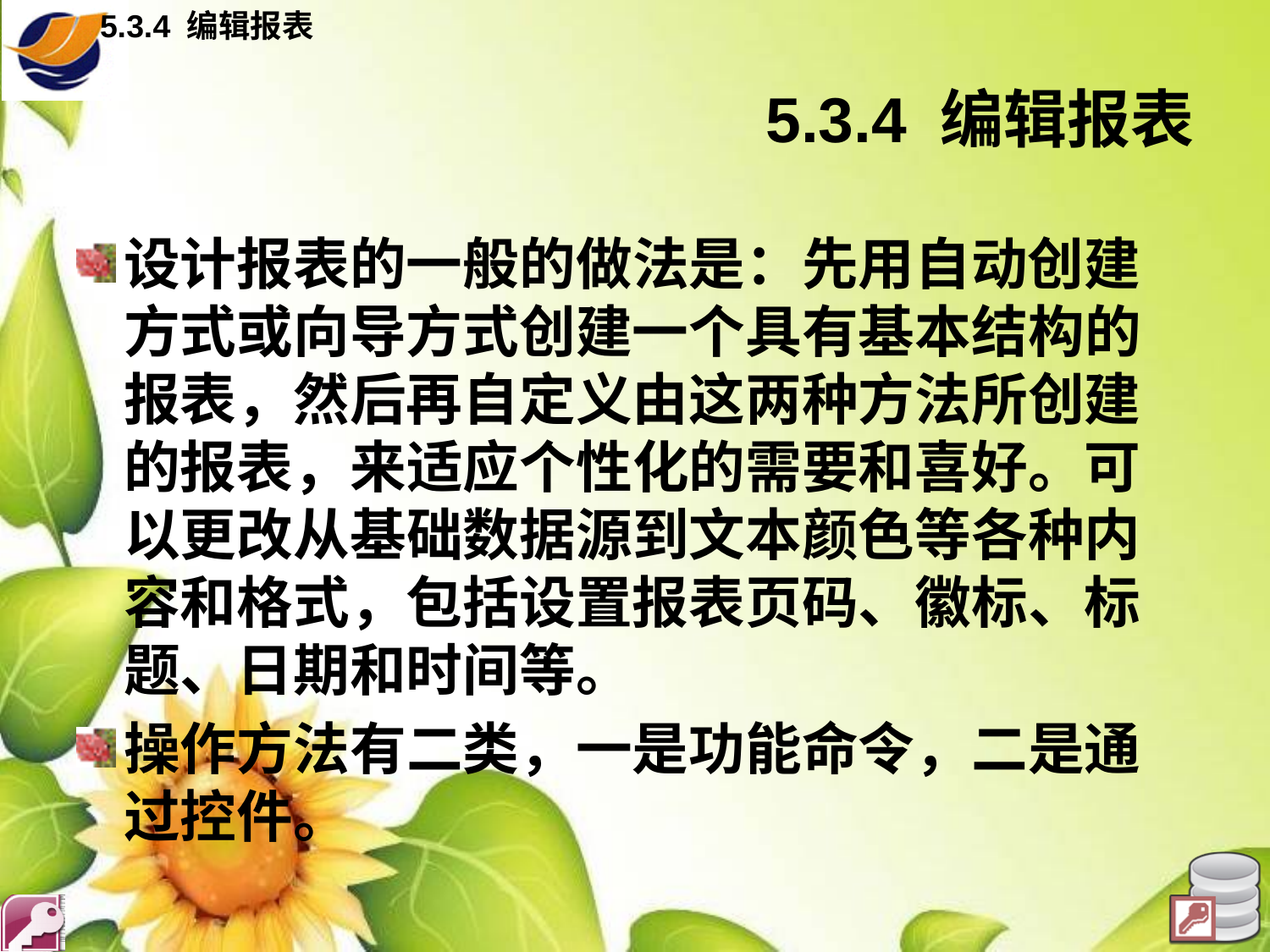

5.3.4 编辑报表
# 5.3.4 编辑报表
设计报表的一般的做法是：先用自动创建方式或向导方式创建一个具有基本结构的报表，然后再自定义由这两种方法所创建的报表，来适应个性化的需要和喜好。可以更改从基础数据源到文本颜色等各种内容和格式，包括设置报表页码、徽标、标题、日期和时间等。
操作方法有二类，一是功能命令，二是通过控件。